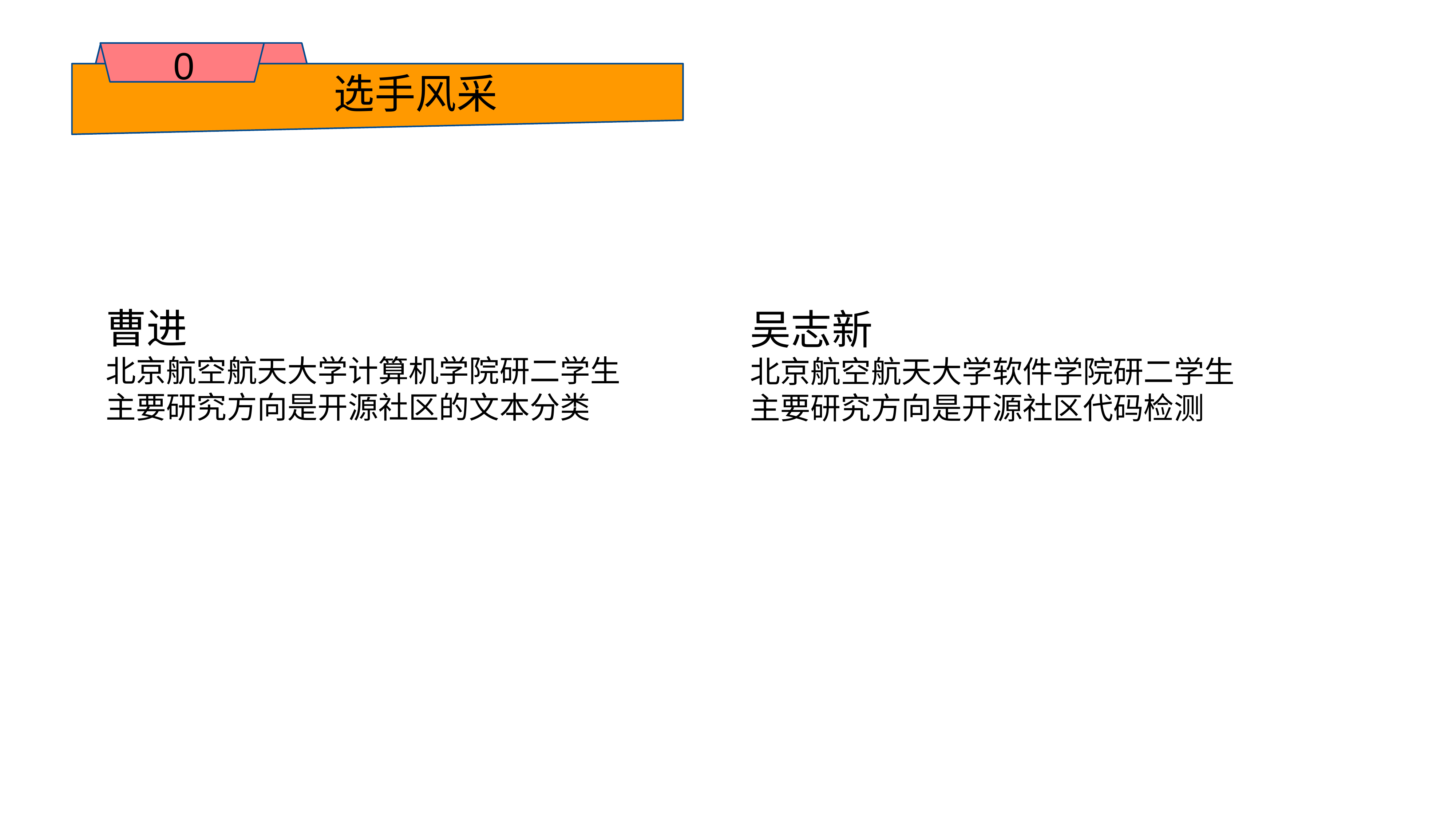

0

选手风采
曹进
北京航空航天大学计算机学院研二学生
主要研究方向是开源社区的文本分类
吴志新
北京航空航天大学软件学院研二学生
主要研究方向是开源社区代码检测